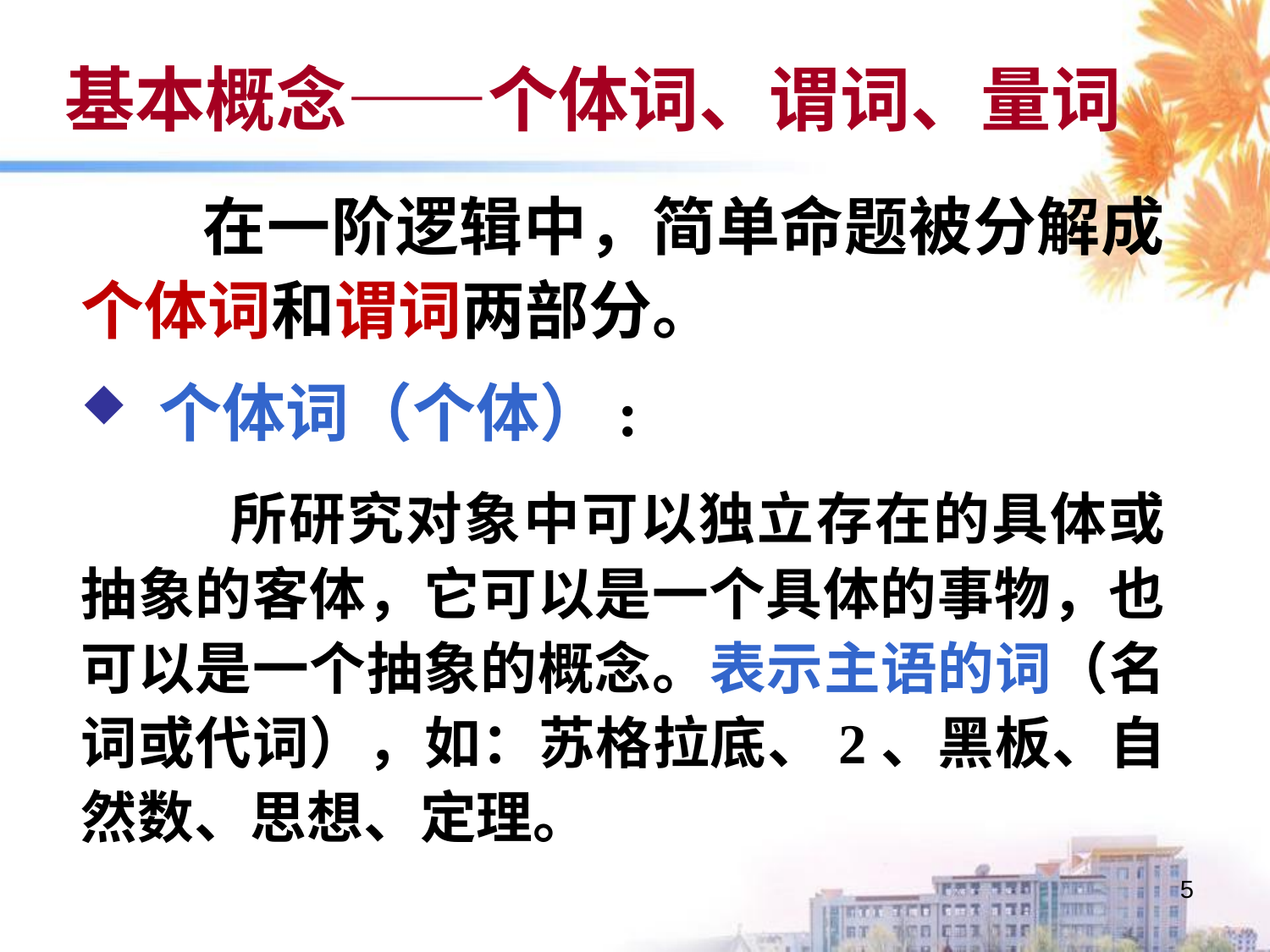

# 基本概念——个体词、谓词、量词
       在一阶逻辑中，简单命题被分解成个体词和谓词两部分。
 个体词（个体）:
        所研究对象中可以独立存在的具体或抽象的客体，它可以是一个具体的事物，也可以是一个抽象的概念。表示主语的词（名词或代词），如：苏格拉底、2、黑板、自然数、思想、定理。
5